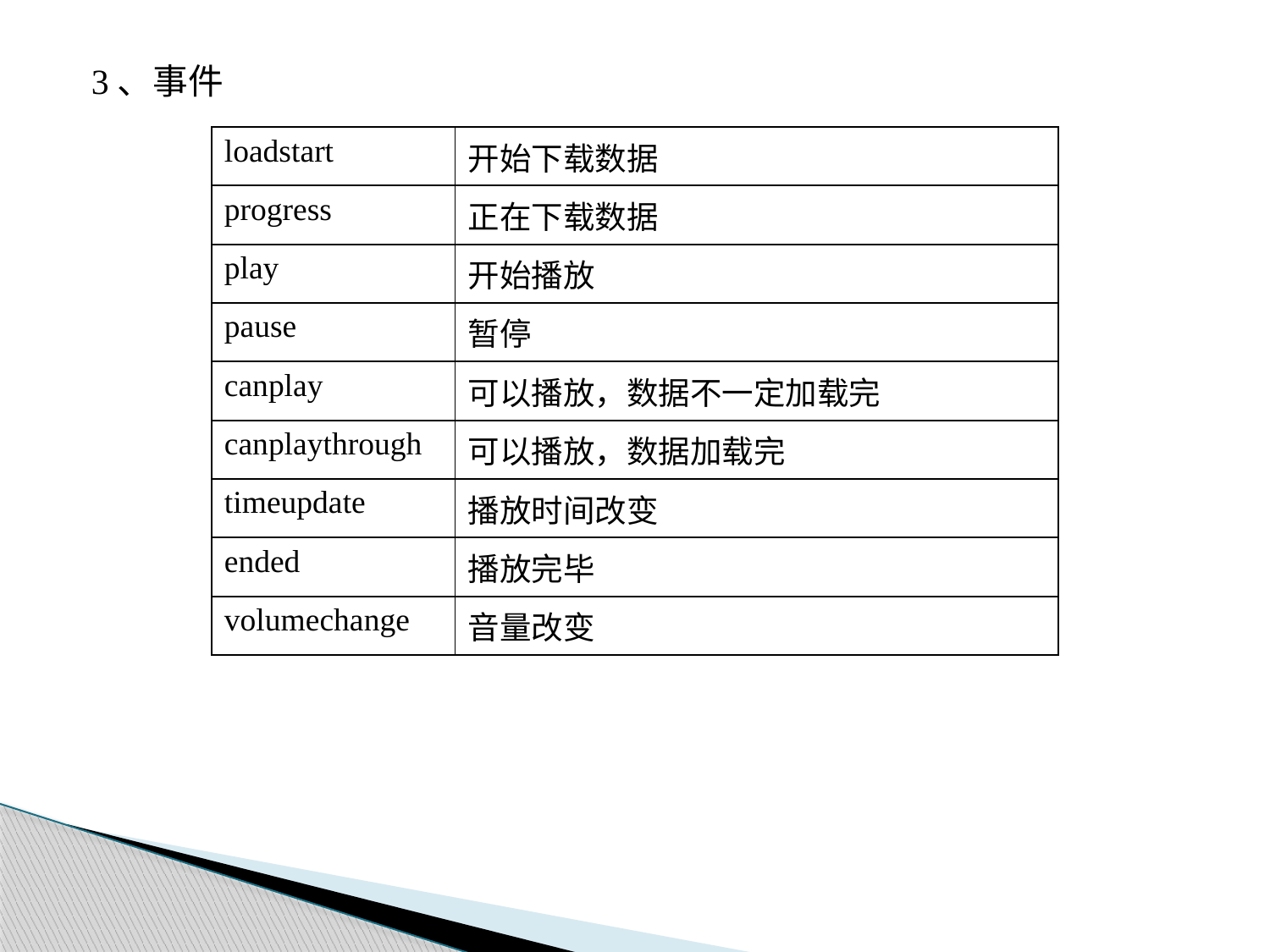

3、事件
| loadstart | 开始下载数据 |
| --- | --- |
| progress | 正在下载数据 |
| play | 开始播放 |
| pause | 暂停 |
| canplay | 可以播放，数据不一定加载完 |
| canplaythrough | 可以播放，数据加载完 |
| timeupdate | 播放时间改变 |
| ended | 播放完毕 |
| volumechange | 音量改变 |